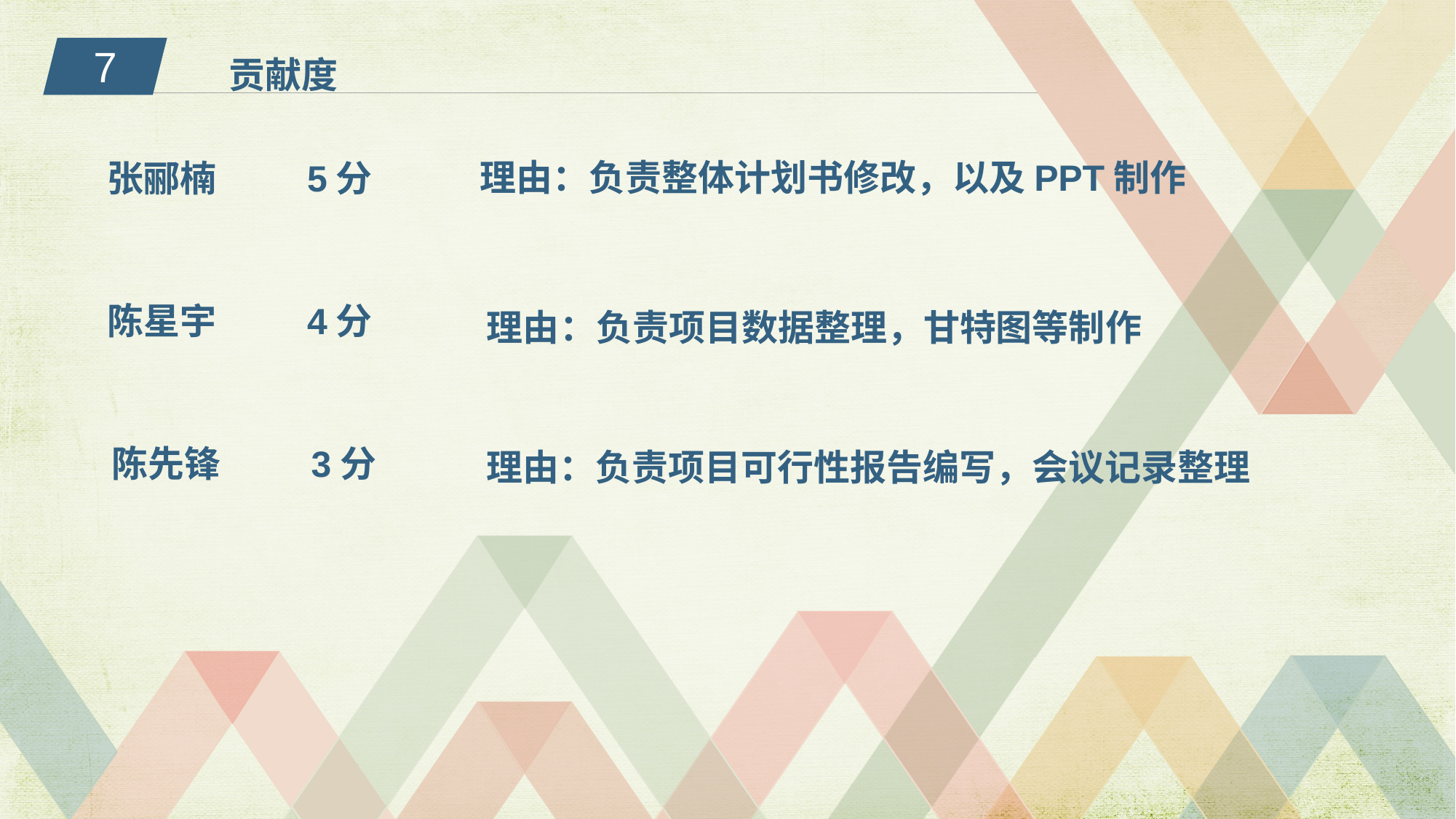

贡献度
7

理由：负责整体计划书修改，以及PPT制作

张郦楠          5分

陈星宇          4分
理由：负责项目数据整理，甘特图等制作

陈先锋          3分
理由：负责项目可行性报告编写，会议记录整理